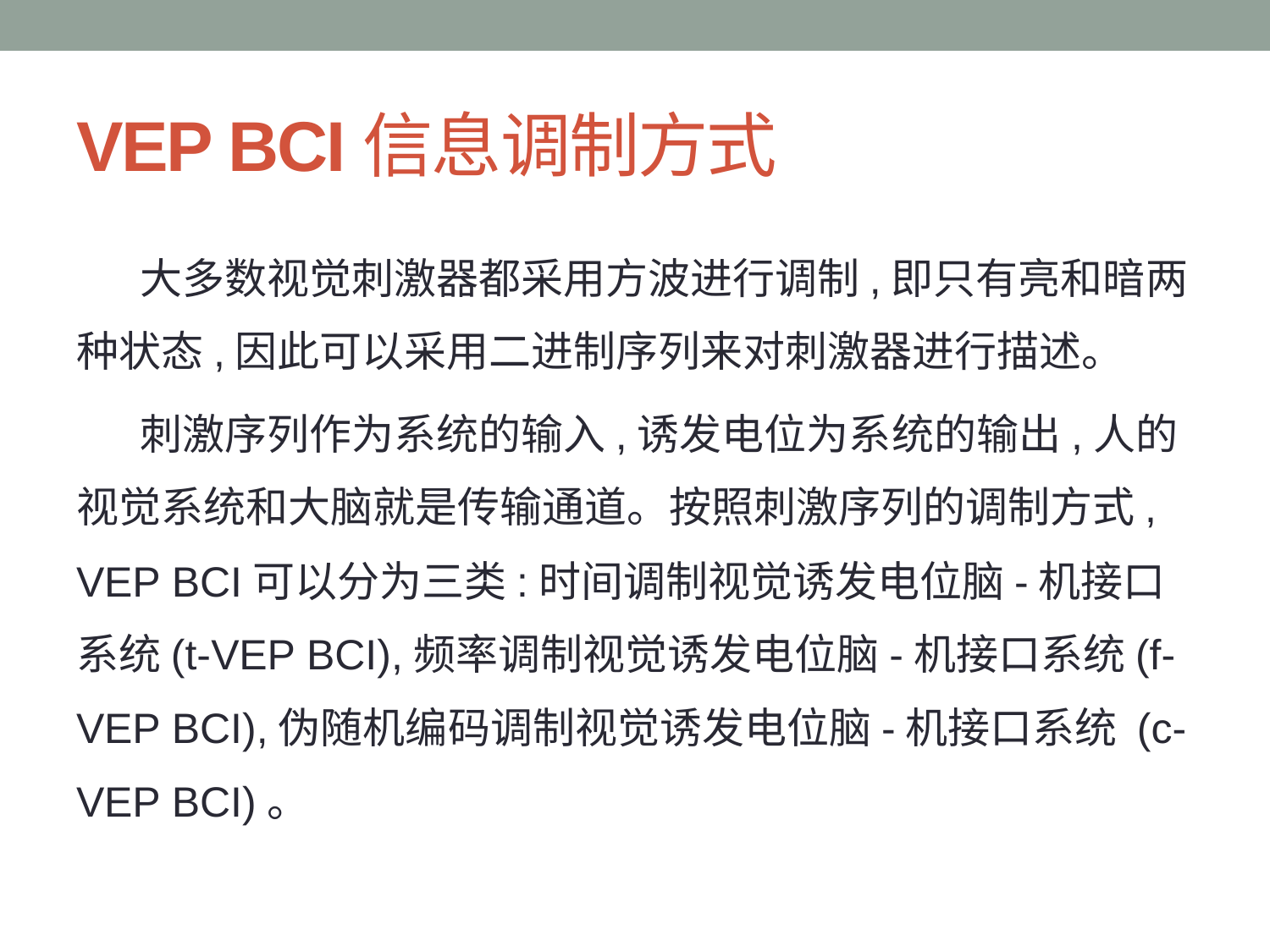

# VEP BCI信息调制方式
大多数视觉刺激器都采用方波进行调制,即只有亮和暗两种状态,因此可以采用二进制序列来对刺激器进行描述。
刺激序列作为系统的输入,诱发电位为系统的输出,人的视觉系统和大脑就是传输通道。按照刺激序列的调制方式, VEP BCI可以分为三类:时间调制视觉诱发电位脑-机接口系统(t-VEP BCI),频率调制视觉诱发电位脑-机接口系统(f-VEP BCI),伪随机编码调制视觉诱发电位脑-机接口系统 (c-VEP BCI)。